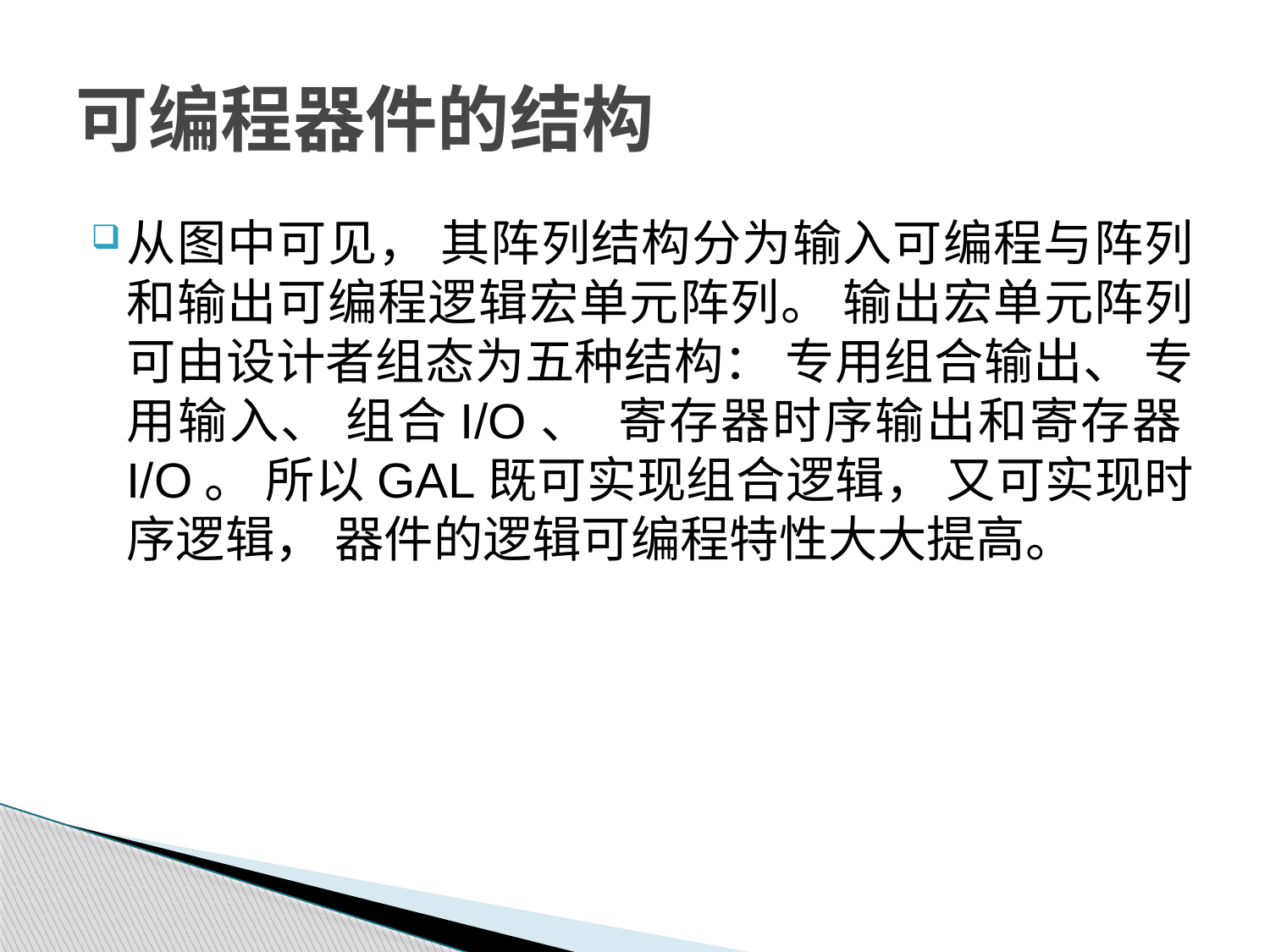

# 可编程器件的结构
从图中可见， 其阵列结构分为输入可编程与阵列和输出可编程逻辑宏单元阵列。 输出宏单元阵列可由设计者组态为五种结构： 专用组合输出、 专用输入、 组合I/O、  寄存器时序输出和寄存器I/O。 所以GAL既可实现组合逻辑， 又可实现时序逻辑， 器件的逻辑可编程特性大大提高。